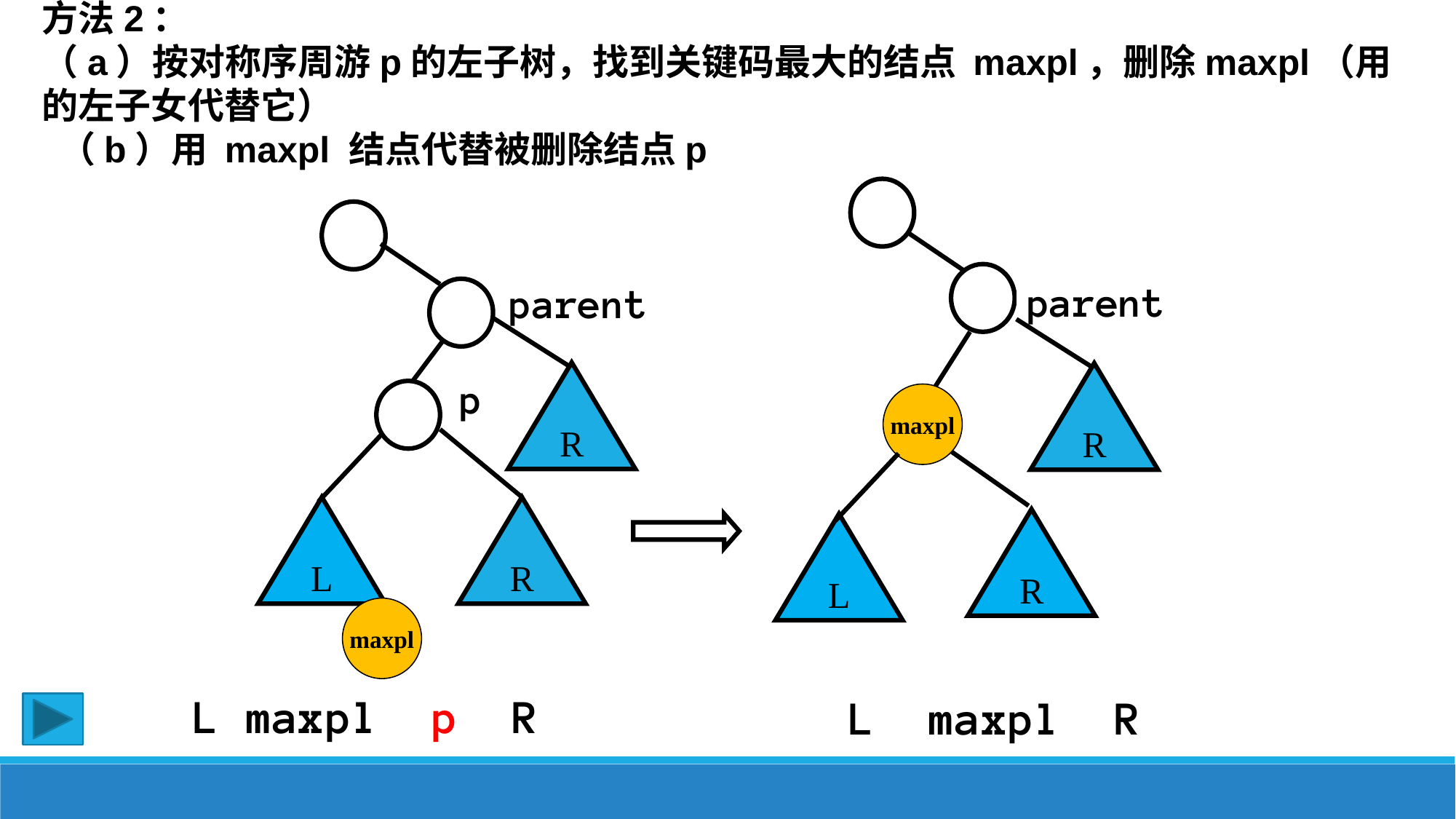

方法2：
（a）按对称序周游p的左子树，找到关键码最大的结点 maxpl，删除maxpl（用的左子女代替它）
 （b）用 maxpl 结点代替被删除结点p

parent
parent

R
R
p

maxpl

L
R
R
L

maxpl
L maxpl  p  R
L  maxpl  R